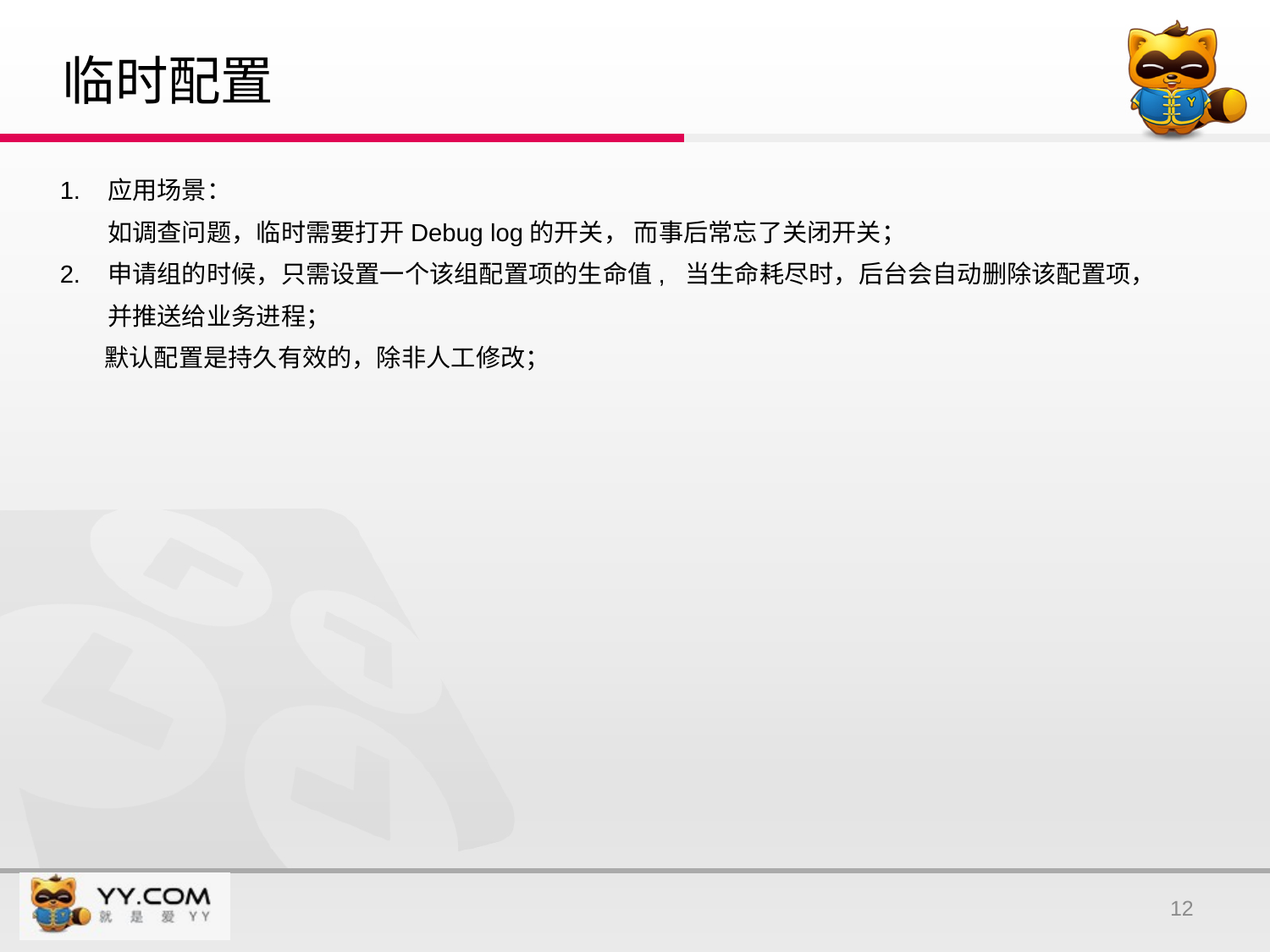

# 临时配置
应用场景：
	如调查问题，临时需要打开Debug log的开关， 而事后常忘了关闭开关；
申请组的时候，只需设置一个该组配置项的生命值,  当生命耗尽时，后台会自动删除该配置项，
	并推送给业务进程；
       默认配置是持久有效的，除非人工修改；
12